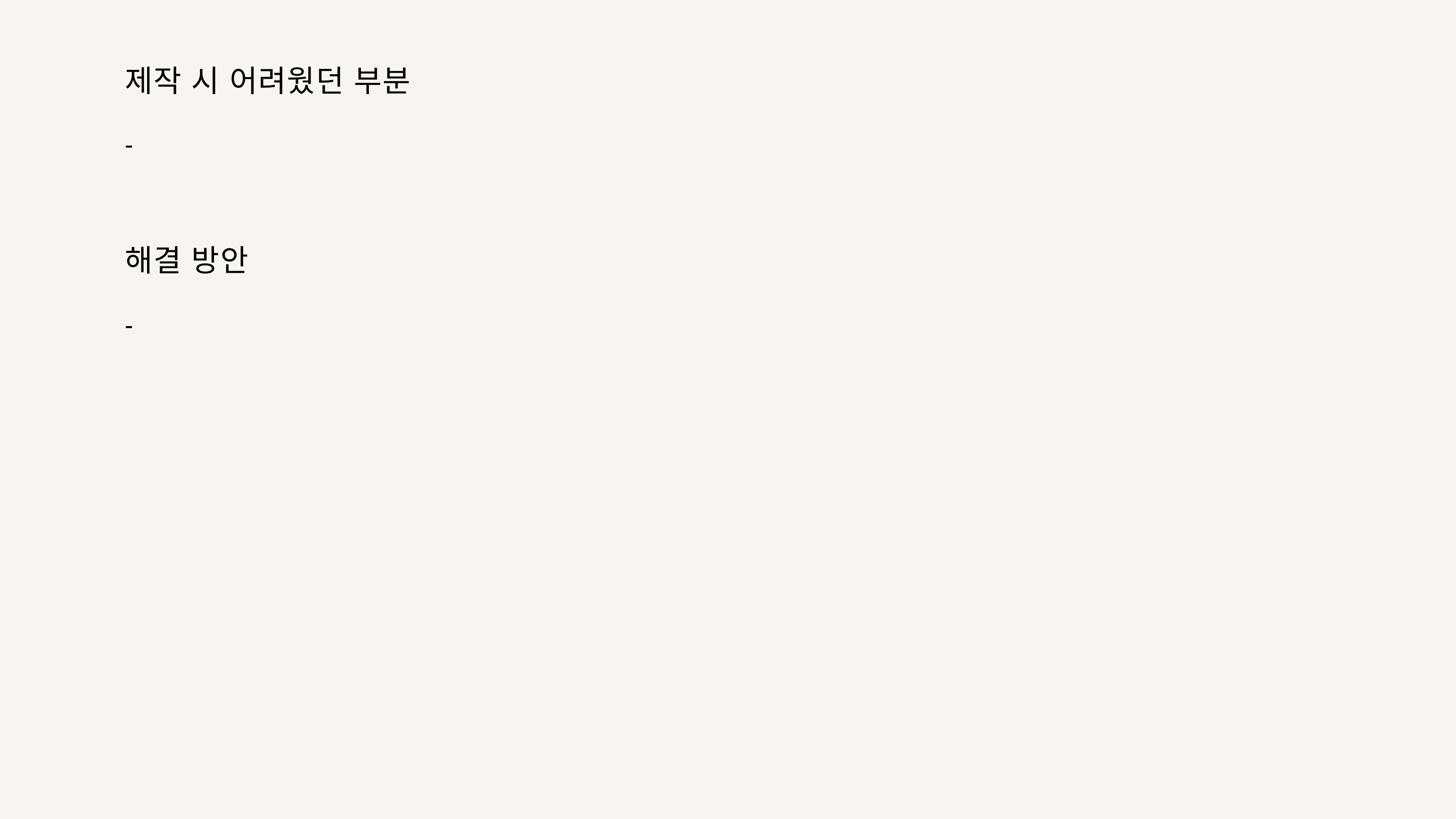

제작 시 어려웠던 부분
-
해결 방안
-